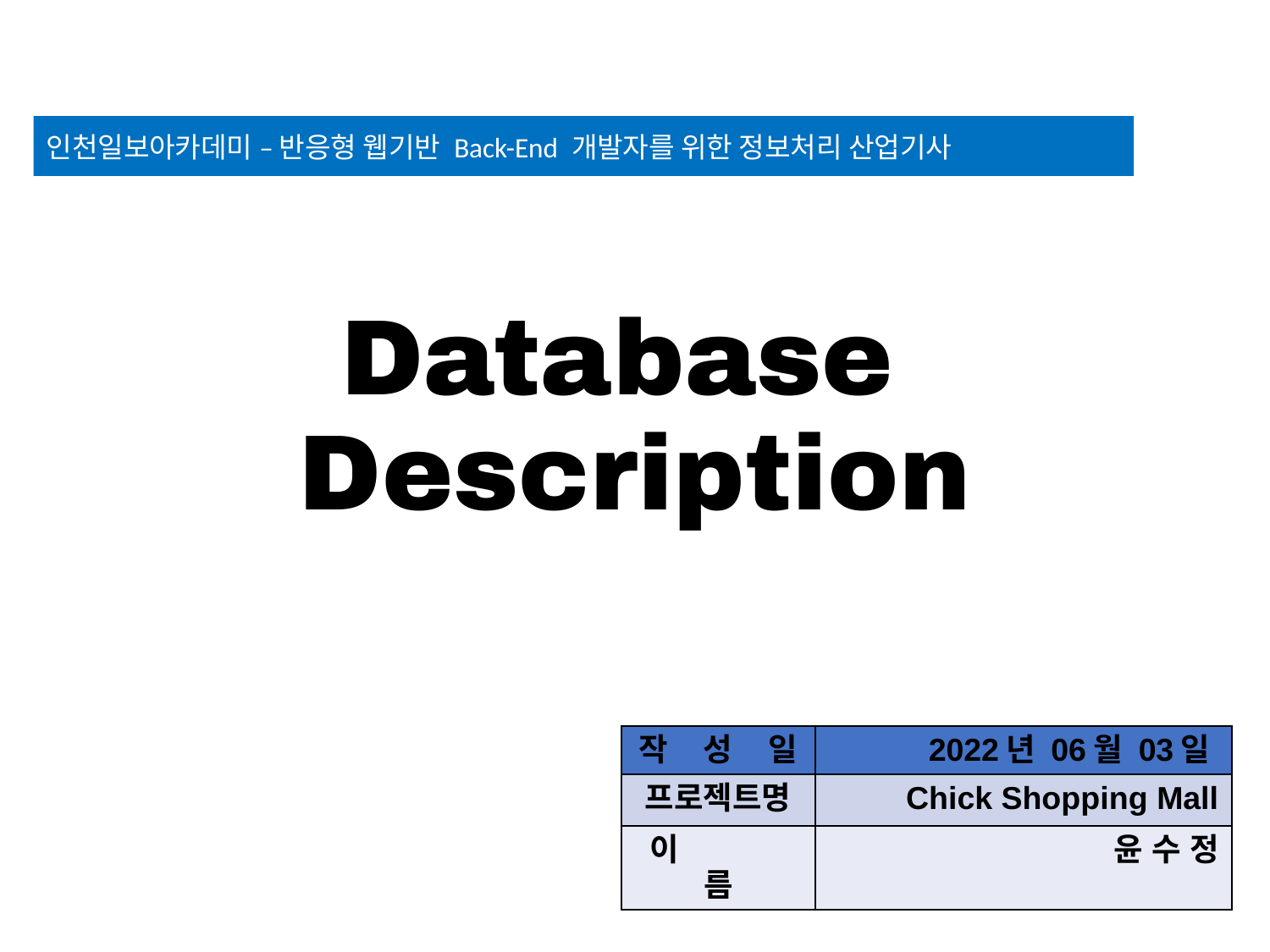

# Database  Description
| 작 성 일 | 2022년 06월 03일 |
| --- | --- |
| 프로젝트명 | Chick Shopping Mall |
| 이 름 | 윤 수 정 |